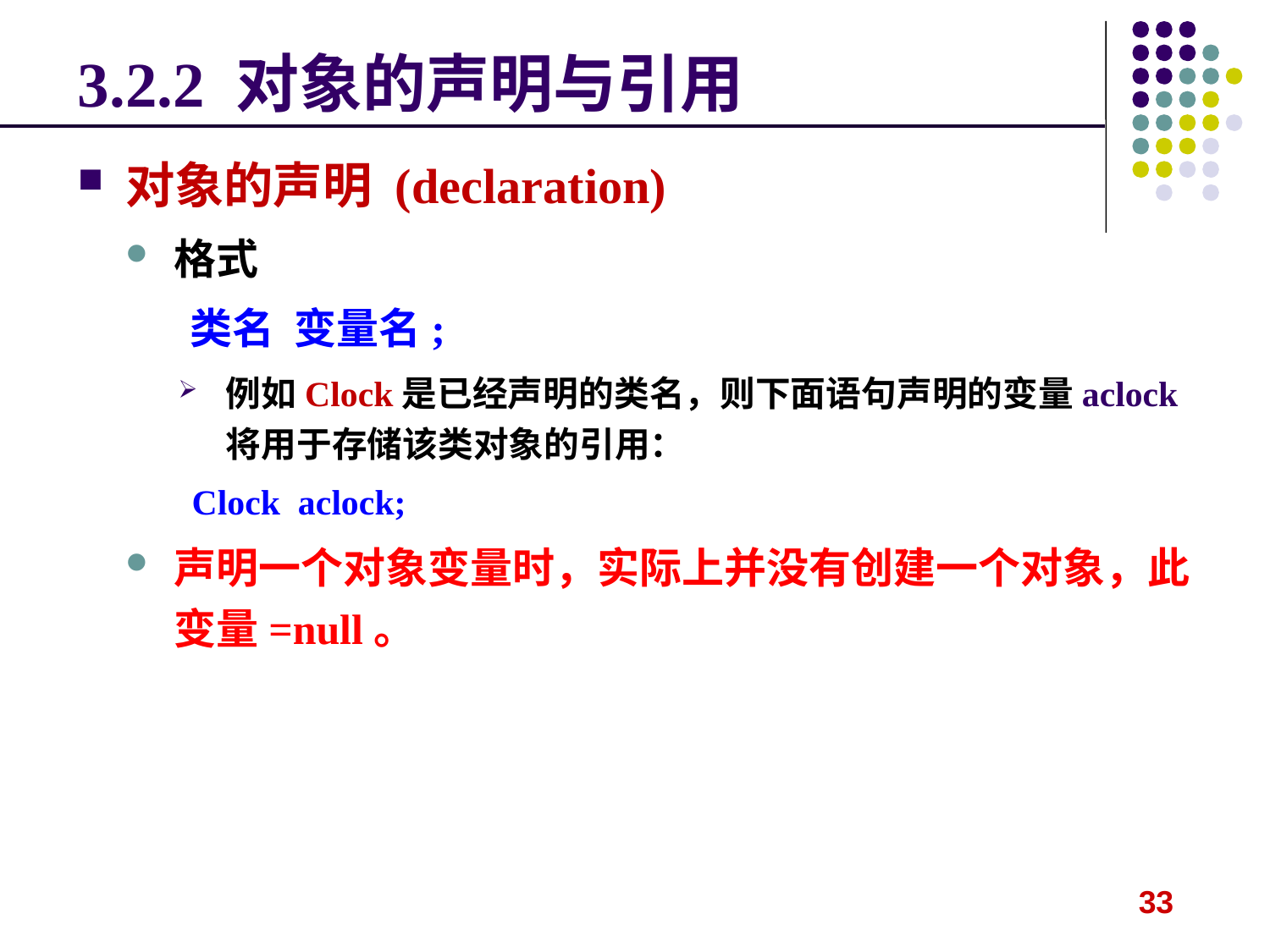

# 3.2.2 对象的声明与引用
对象的声明 (declaration)
格式
 类名  变量名;
例如Clock是已经声明的类名，则下面语句声明的变量aclock将用于存储该类对象的引用：
  Clock  aclock;
声明一个对象变量时，实际上并没有创建一个对象，此变量=null。